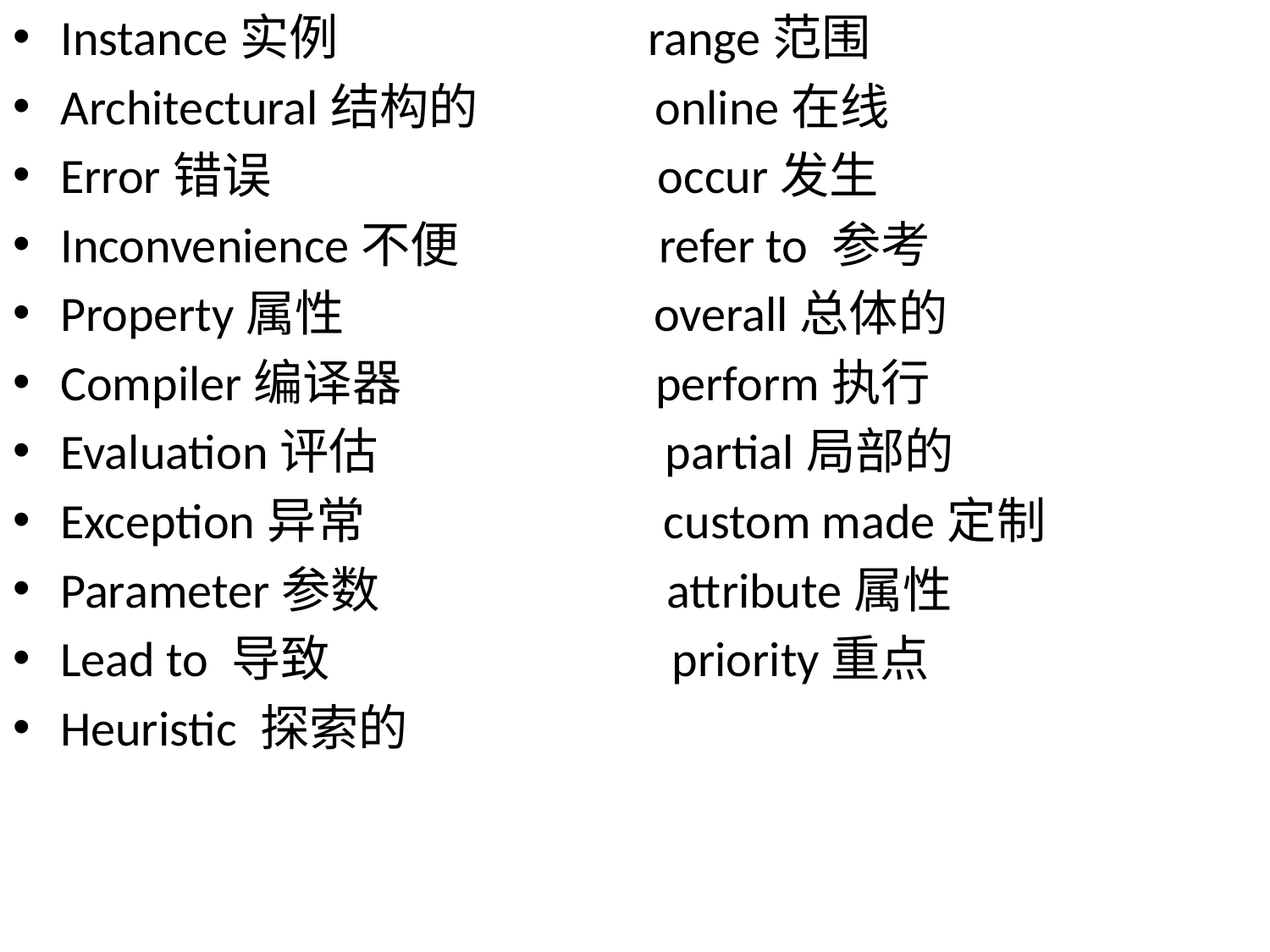

Instance实例                           range范围
Architectural结构的               online在线
Error错误                                  occur发生
Inconvenience不便                 refer to 参考
Property属性                           overall总体的
Compiler编译器                      perform执行
Evaluation评估                         partial局部的
Exception异常                          custom made定制
Parameter参数                         attribute属性
Lead to 导致                              priority重点
Heuristic 探索的